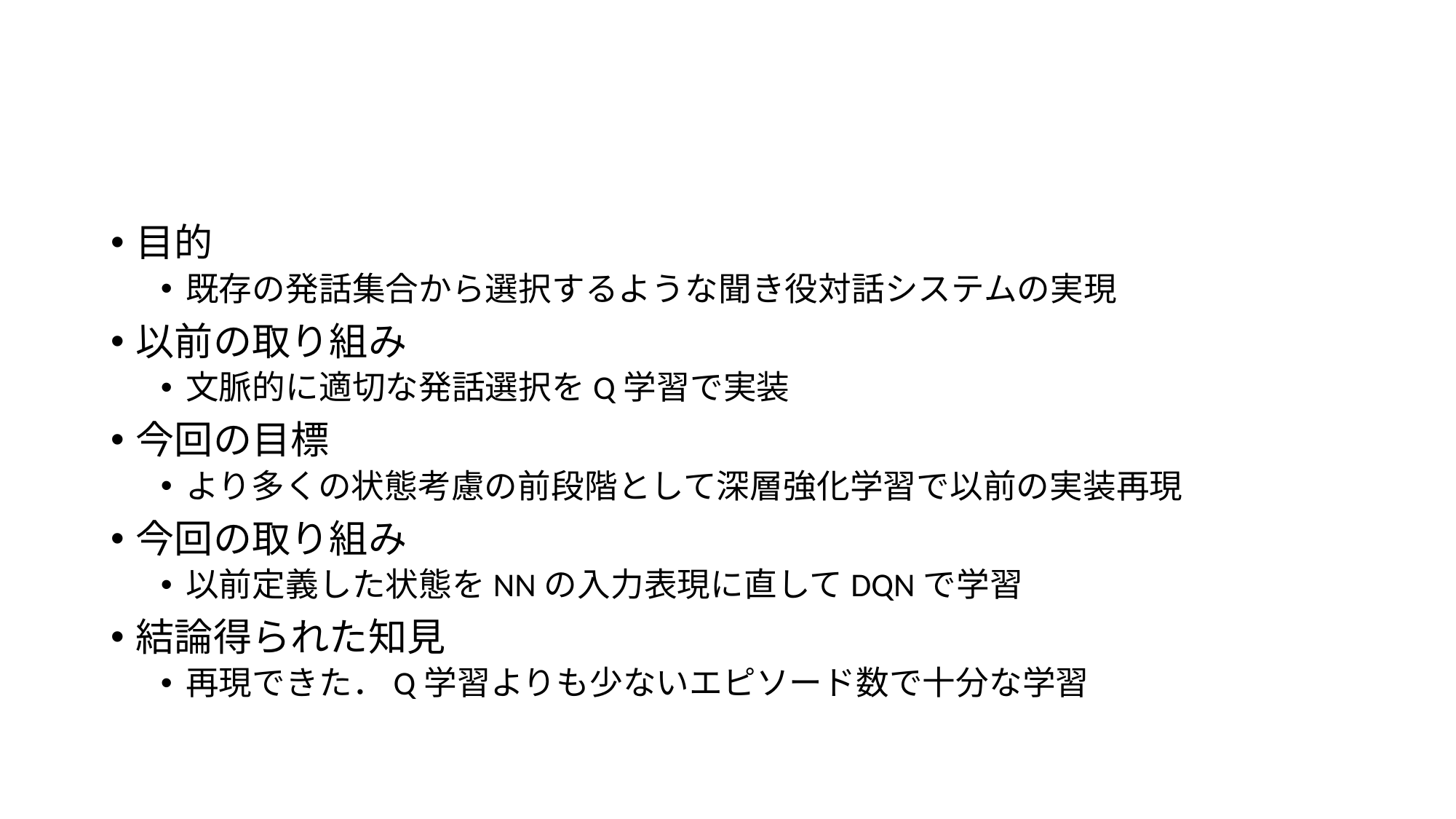

#
目的
既存の発話集合から選択するような聞き役対話システムの実現
以前の取り組み
文脈的に適切な発話選択をQ学習で実装
今回の目標
より多くの状態考慮の前段階として深層強化学習で以前の実装再現
今回の取り組み
以前定義した状態をNNの入力表現に直してDQNで学習
結論得られた知見
再現できた．Q学習よりも少ないエピソード数で十分な学習